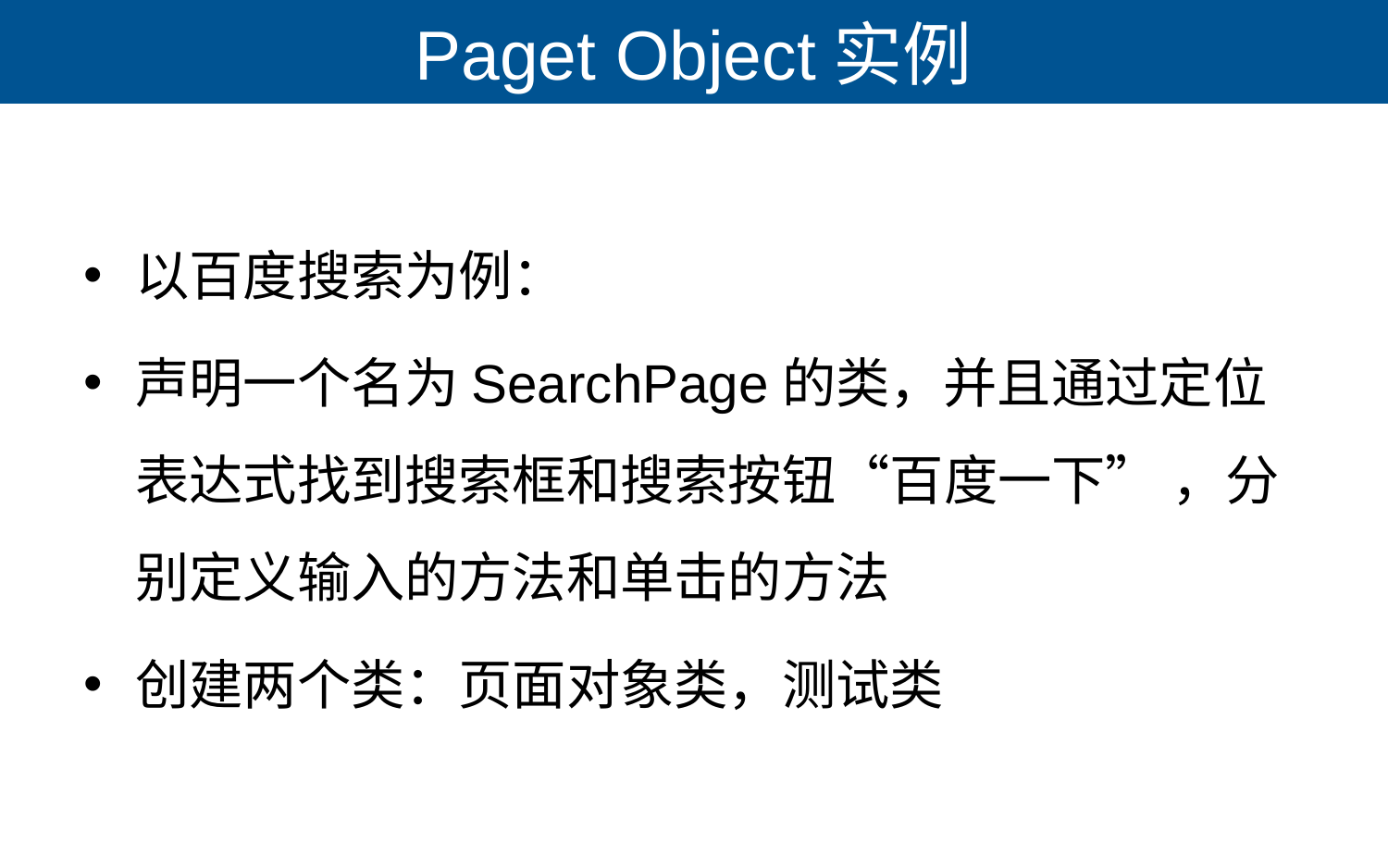

# Paget Object实例
以百度搜索为例：
声明一个名为SearchPage的类，并且通过定位表达式找到搜索框和搜索按钮“百度一下” ，分别定义输入的方法和单击的方法
创建两个类：页面对象类，测试类